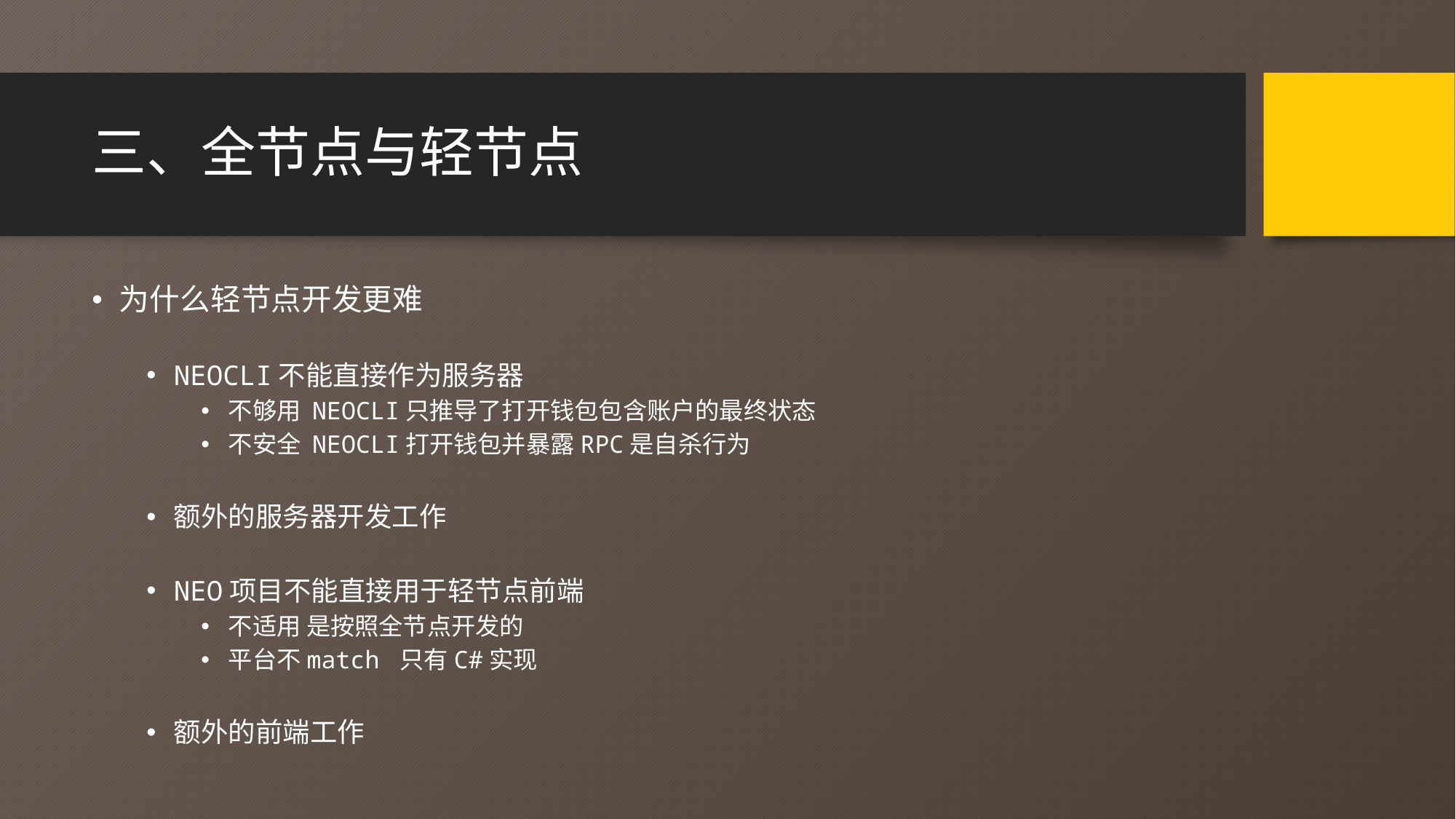

# 三、全节点与轻节点
为什么轻节点开发更难

NEOCLI不能直接作为服务器
不够用 NEOCLI只推导了打开钱包包含账户的最终状态
不安全 NEOCLI打开钱包并暴露RPC是自杀行为

额外的服务器开发工作

NEO项目不能直接用于轻节点前端
不适用 是按照全节点开发的
平台不match 只有C#实现

额外的前端工作